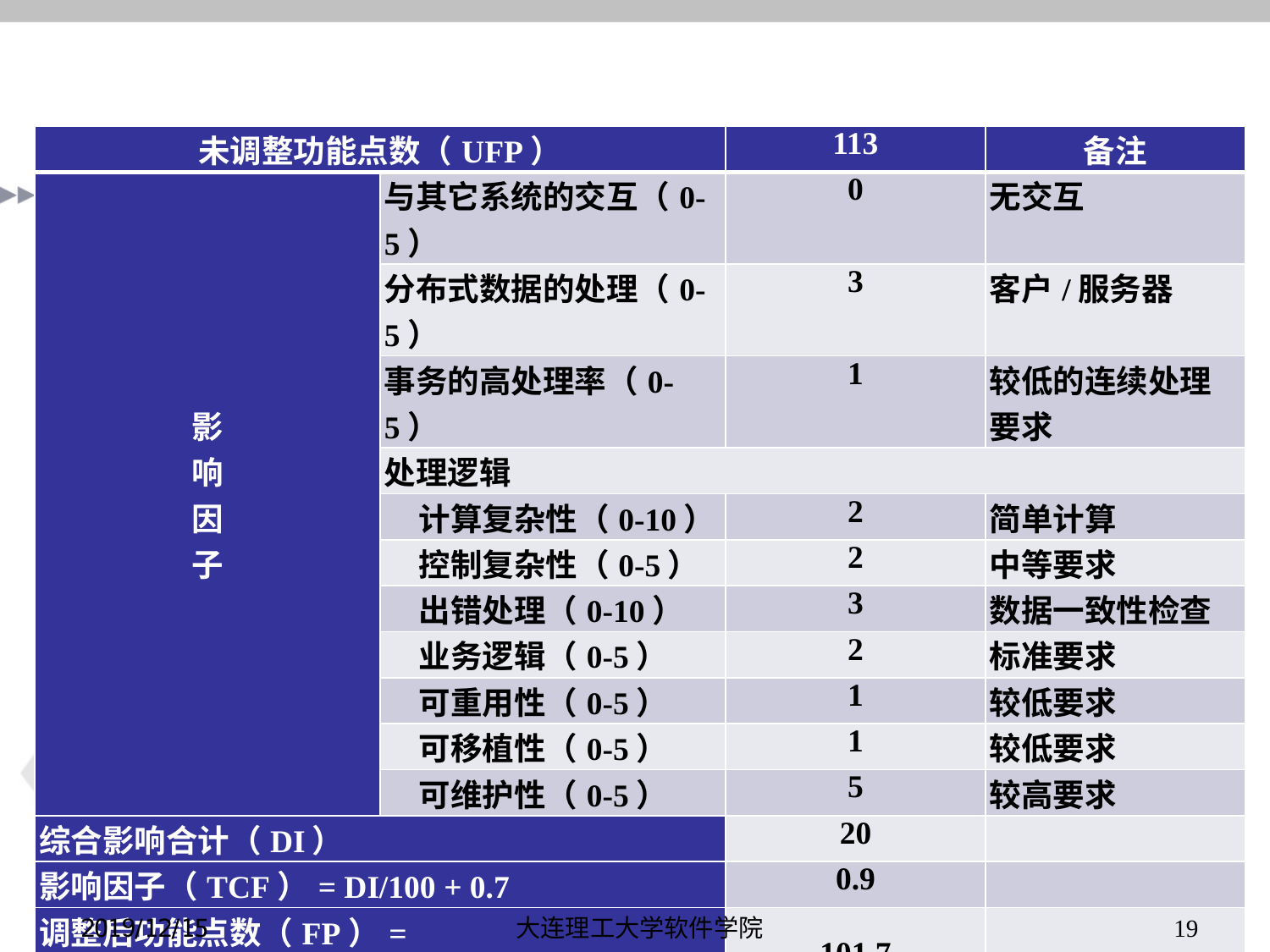

| 未调整功能点数（UFP） |  | 113 | 备注 |
| --- | --- | --- | --- |
| 影 响 因 子 | 与其它系统的交互（0-5） | 0 | 无交互 |
|  | 分布式数据的处理（0-5） | 3 | 客户/服务器 |
|  | 事务的高处理率（0-5） | 1 | 较低的连续处理要求 |
|  | 处理逻辑 |  |  |
|  | 计算复杂性（0-10） | 2 | 简单计算 |
|  | 控制复杂性（0-5） | 2 | 中等要求 |
|  | 出错处理（0-10） | 3 | 数据一致性检查 |
|  | 业务逻辑（0-5） | 2 | 标准要求 |
|  | 可重用性（0-5） | 1 | 较低要求 |
|  | 可移植性（0-5） | 1 | 较低要求 |
|  | 可维护性（0-5） | 5 | 较高要求 |
| 综合影响合计（DI） |  | 20 |  |
| 影响因子（TCF）= DI/100 + 0.7 |  | 0.9 |  |
| 调整后功能点数（FP）= 未调整功能点数（UFP）\* TCF |  | 101.7 |  |
2019/12/15
大连理工大学软件学院
19